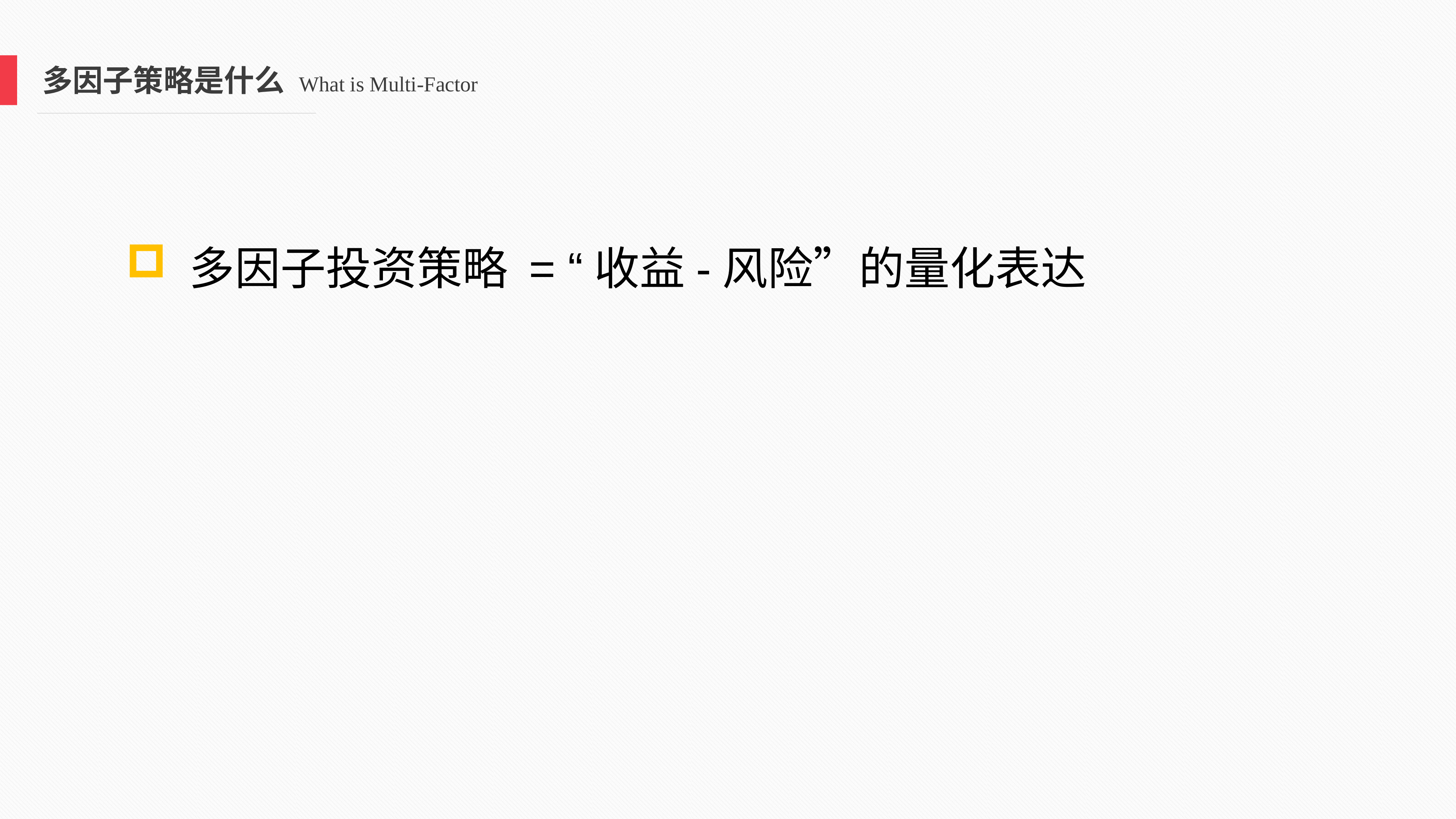

多因子策略是什么 What is Multi-Factor
 多因子投资策略 = “收益-风险”的量化表达